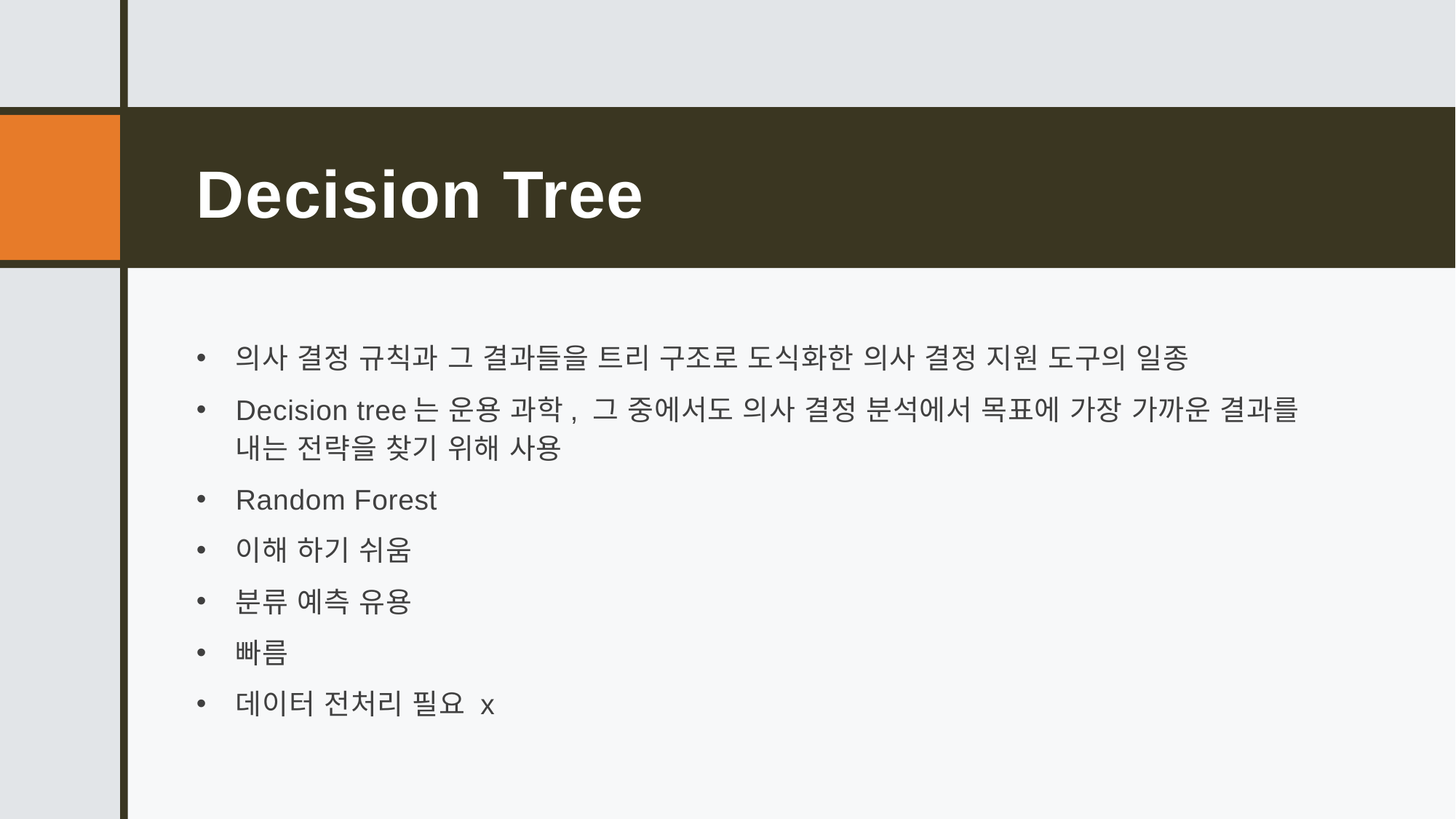

# Decision Tree

의사 결정 규칙과 그 결과들을 트리 구조로 도식화한 의사 결정 지원 도구의 일종
Decision tree는 운용 과학, 그 중에서도 의사 결정 분석에서 목표에 가장 가까운 결과를 내는 전략을 찾기 위해 사용
Random Forest
이해 하기 쉬움
분류 예측 유용
빠름
데이터 전처리 필요 x